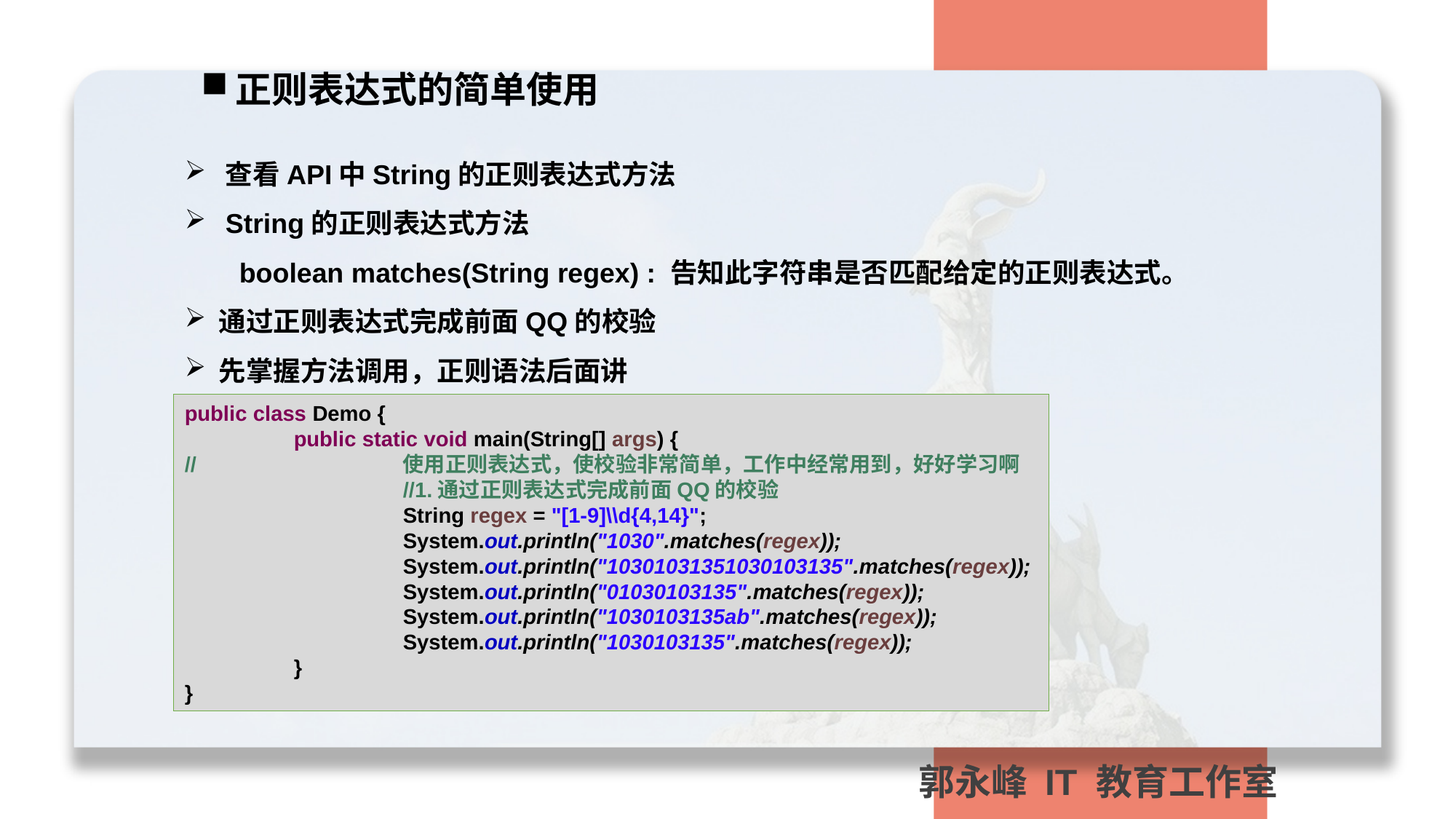

正则表达式的简单使用
查看API中String的正则表达式方法
String的正则表达式方法
boolean matches(String regex) : 告知此字符串是否匹配给定的正则表达式。
通过正则表达式完成前面QQ的校验
先掌握方法调用，正则语法后面讲
public class Demo {
	public static void main(String[] args) {
//		使用正则表达式，使校验非常简单，工作中经常用到，好好学习啊
		//1.通过正则表达式完成前面QQ的校验
		String regex = "[1-9]\\d{4,14}";
		System.out.println("1030".matches(regex));
		System.out.println("10301031351030103135".matches(regex));
		System.out.println("01030103135".matches(regex));
		System.out.println("1030103135ab".matches(regex));
		System.out.println("1030103135".matches(regex));
	}
}